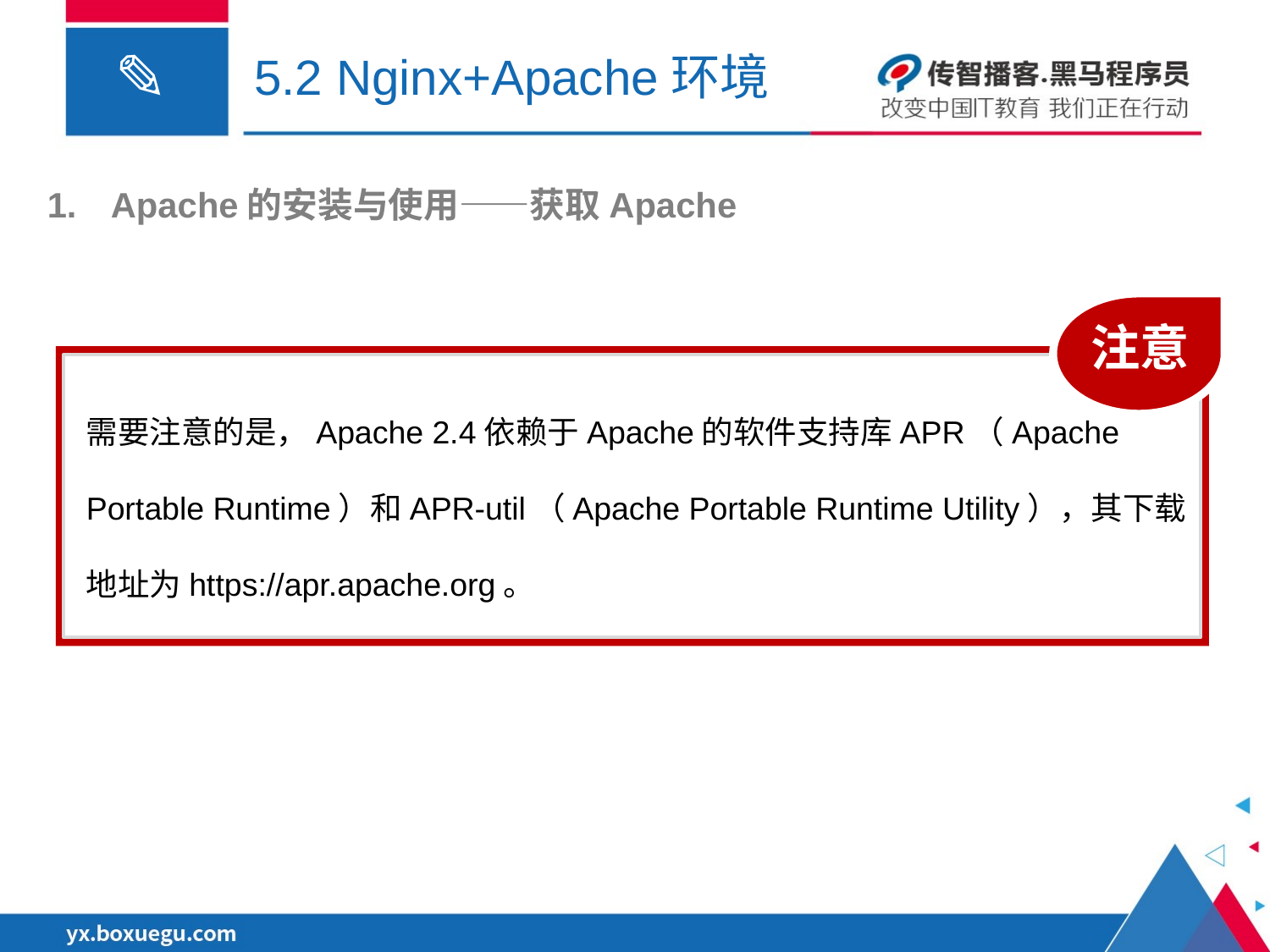

# 5.2 Nginx+Apache环境
Apache的安装与使用——获取Apache

注意

需要注意的是，Apache 2.4依赖于Apache的软件支持库APR（Apache Portable Runtime）和APR-util（Apache Portable Runtime Utility），其下载地址为https://apr.apache.org。